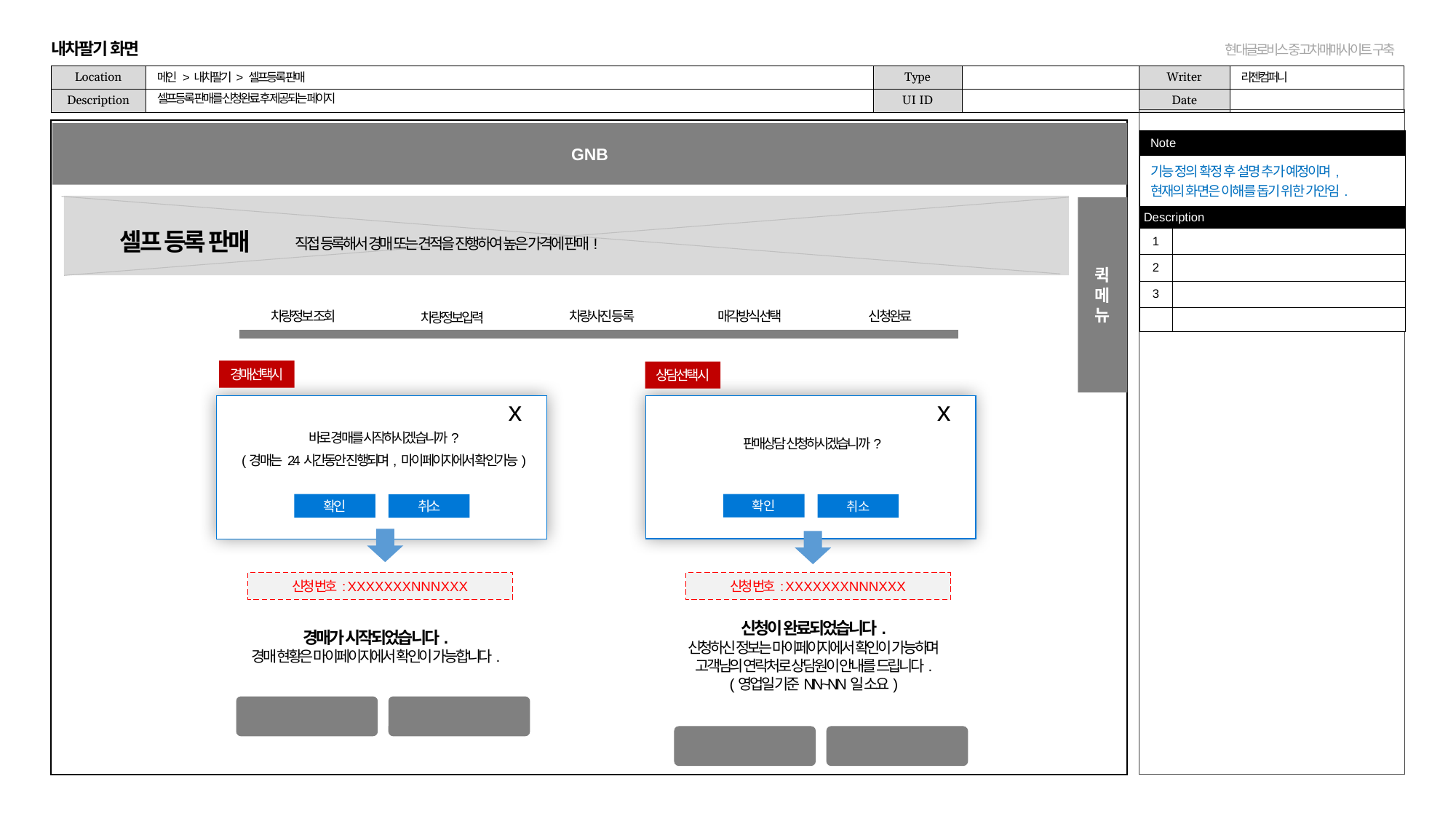

내차팔기 화면
메인  > 내차팔기 >  셀프등록 판매

리젠컴퍼니
셀프등록 판매를 신청완료 후 제공되는 페이지

GNB
| Note |  |
| --- | --- |
| 기능 정의 확정 후 설명 추가 예정이며, 현재의 화면은 이해를 돕기 위한 가안임. |  |
| Description |  |
| 1 |  |
| 2 |  |
| 3 |  |
|  |  |

퀵
메뉴
셀프 등록 판매
직접 등록해서 경매 또는 견적을 진행하여 높은 가격에 판매!
매각방식선택
신청완료
차량정보 조회
차량사진 등록
차량정보입력
경매선택시
상담선택시
x

판매상담 신청하시겠습니까?
확인
취소
x

바로 경매를 시작하시겠습니까?
(경매는 24시간동안 진행되며, 마이페이지에서 확인가능)
확인
취소

신청 번호 : XXXXXXXNNNXXX
신청 번호 : XXXXXXXNNNXXX
신청이 완료되었습니다.
신청하신 정보는 마이페이지에서 확인이 가능하며
고객님의 연락처로 상담원이 안내를 드립니다.
(영업일 기준NN~NN일 소요)
경매가 시작되었습니다.
경매 현황은 마이페이지에서 확인이 가능합니다.
확인
마이페이지
확인
마이페이지